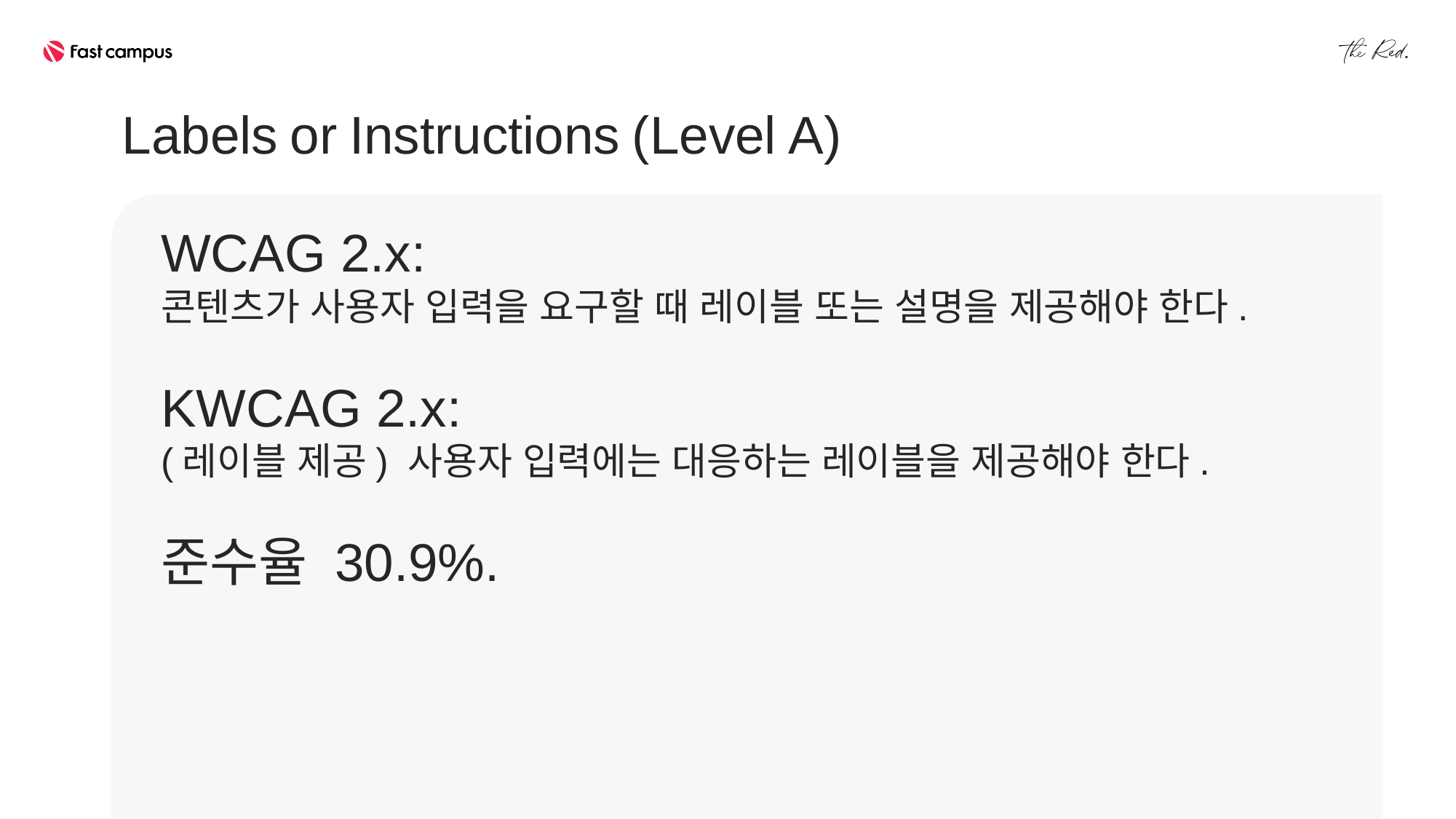

Labels or Instructions (Level A)
WCAG 2.x:
콘텐츠가 사용자 입력을 요구할 때 레이블 또는 설명을 제공해야 한다.

KWCAG 2.x:
(레이블 제공) 사용자 입력에는 대응하는 레이블을 제공해야 한다.

준수율 30.9%.